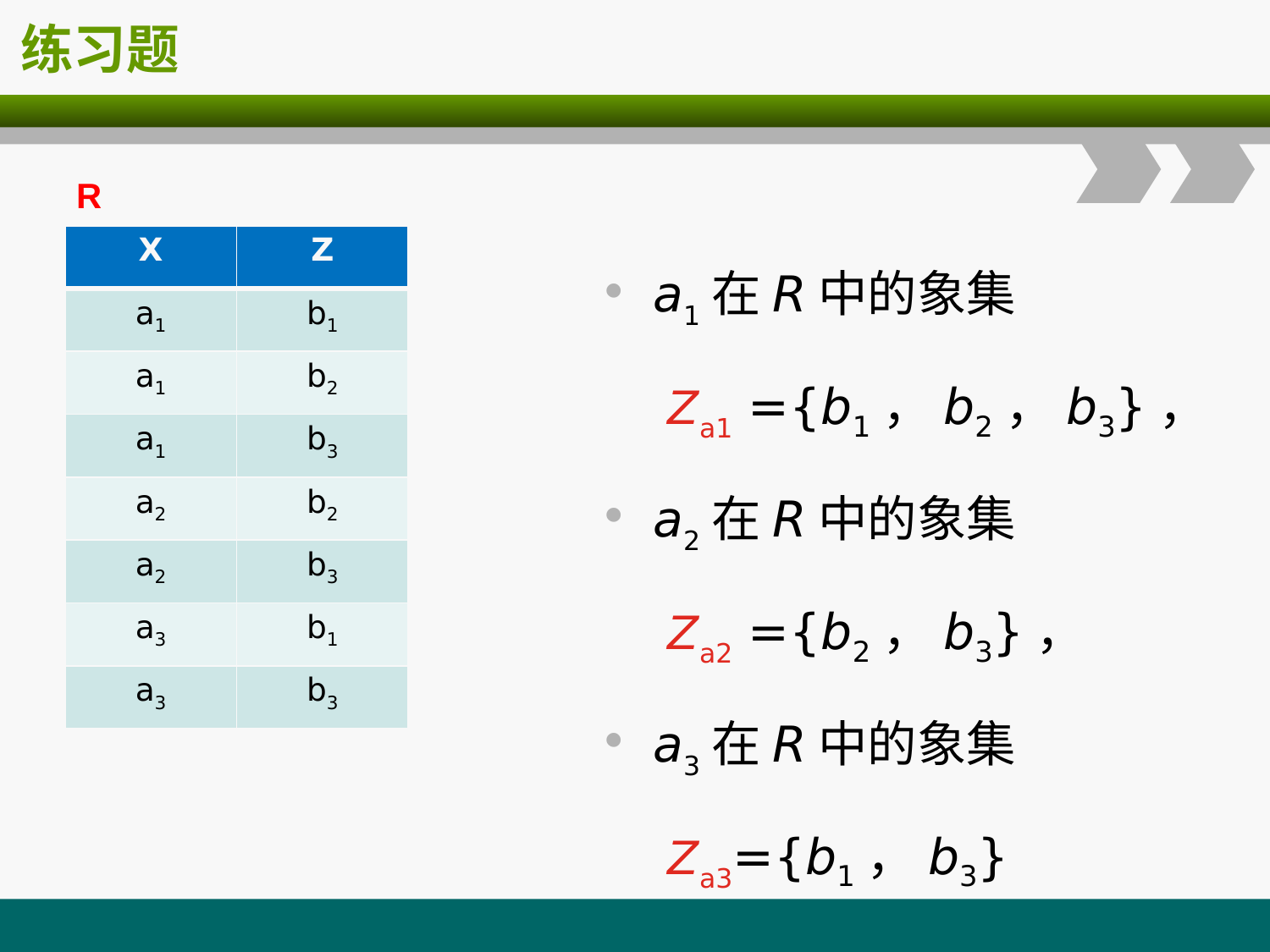

# 练习题
R
a1在R中的象集
    Za1 ={b1，b2，b3}，
a2在R中的象集
    Za2 ={b2，b3}，
a3在R中的象集
    Za3={b1，b3}
| X | Z |
| --- | --- |
| a1 | b1 |
| a1 | b2 |
| a1 | b3 |
| a2 | b2 |
| a2 | b3 |
| a3 | b1 |
| a3 | b3 |